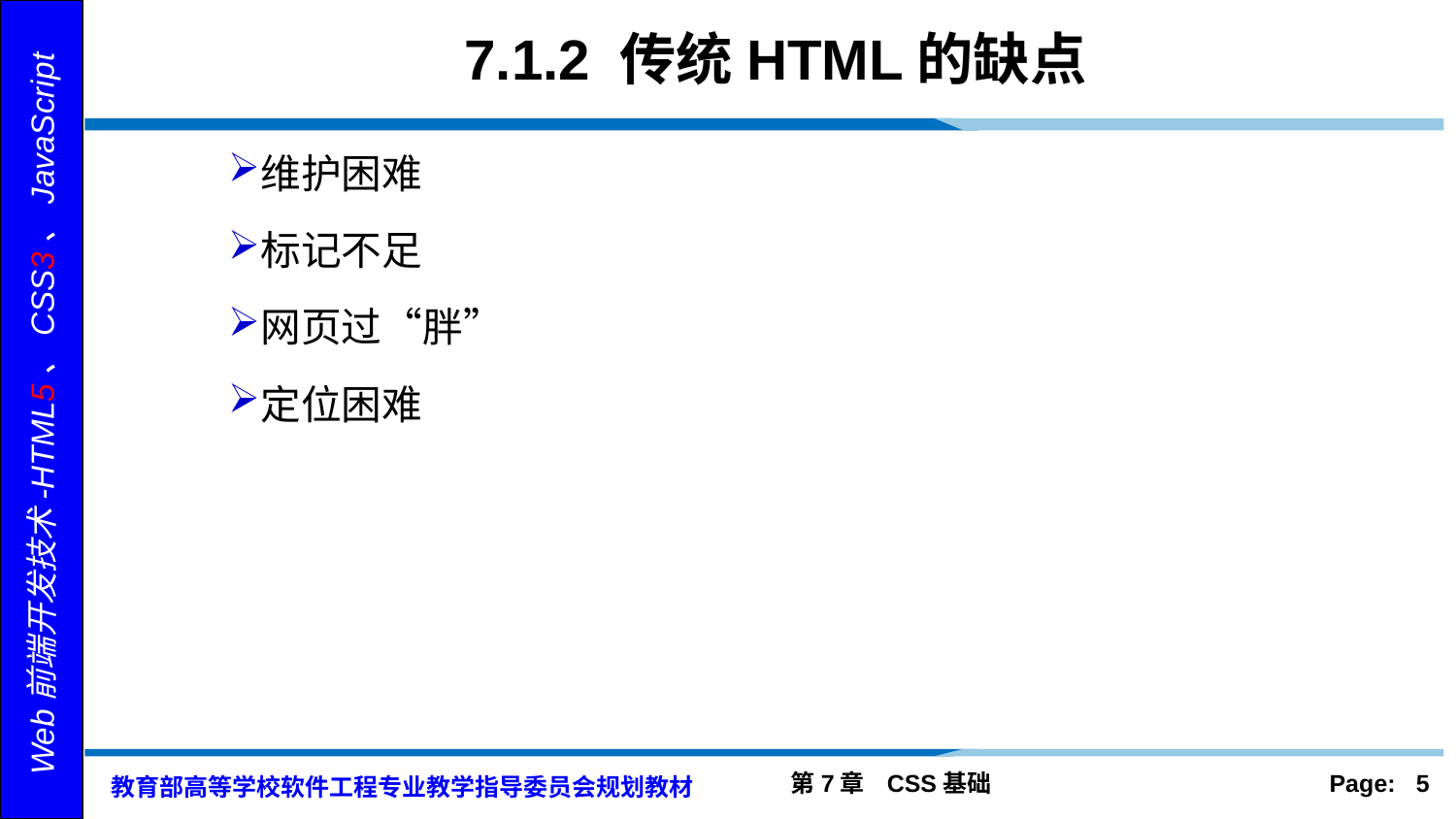

# 7.1.2 传统HTML的缺点
维护困难
标记不足
网页过“胖”
定位困难